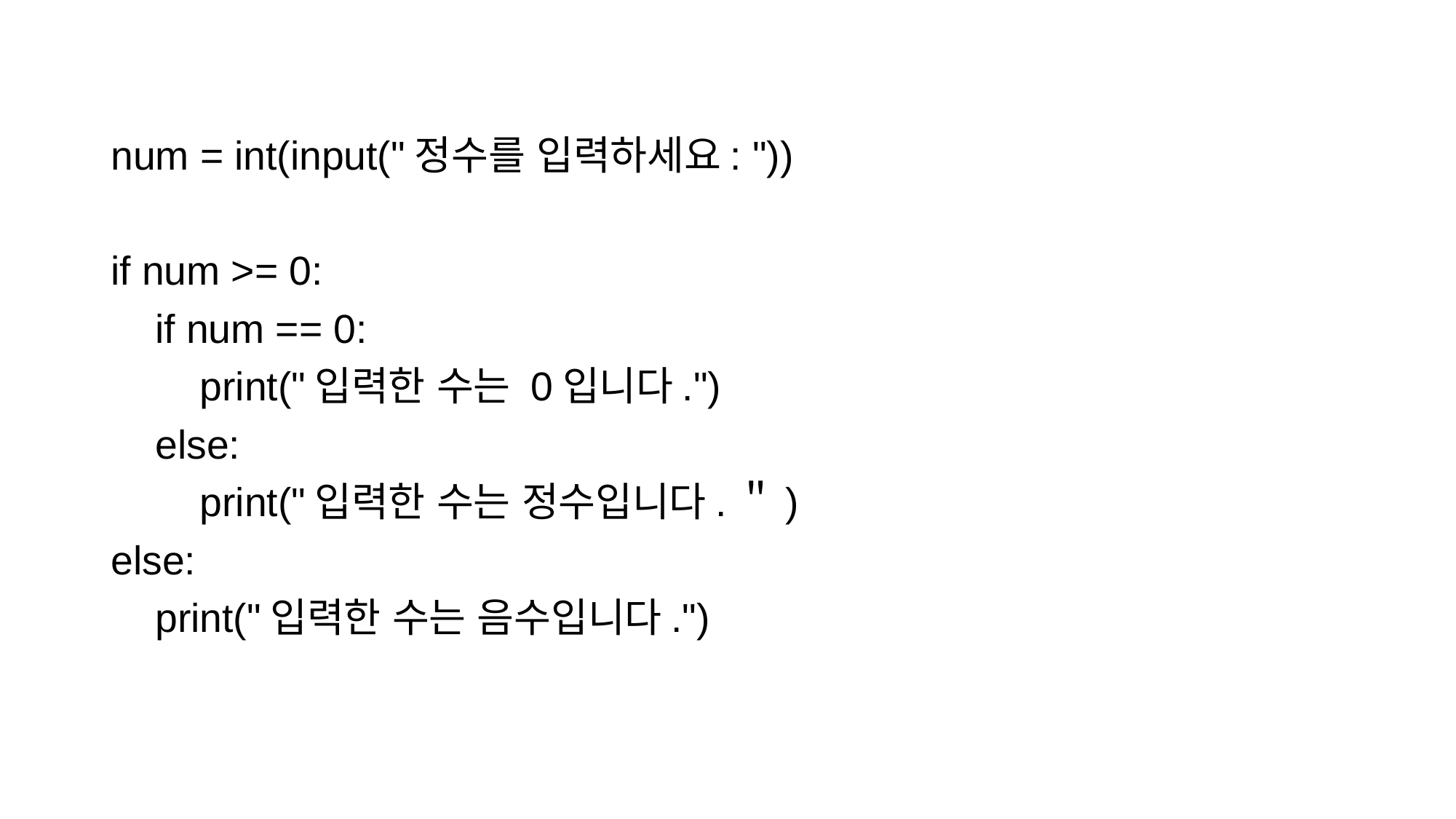

num = int(input("정수를 입력하세요: "))

if num >= 0:
    if num == 0:
        print("입력한 수는 0입니다.")
    else:
        print("입력한 수는 정수입니다.＂)
else:
    print("입력한 수는 음수입니다.")